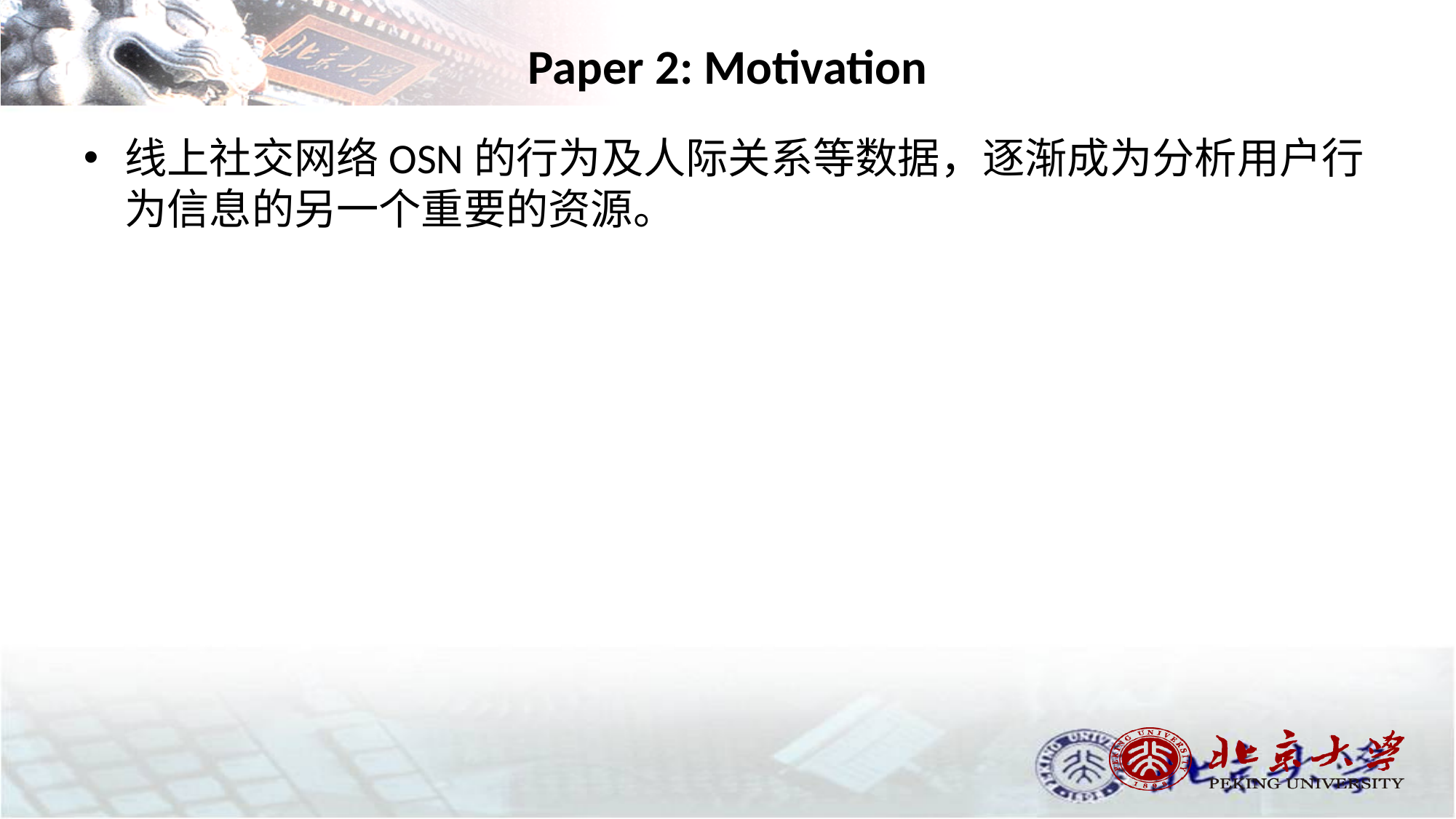

# Paper 2: Motivation
线上社交网络OSN的行为及人际关系等数据，逐渐成为分析用户行为信息的另一个重要的资源。